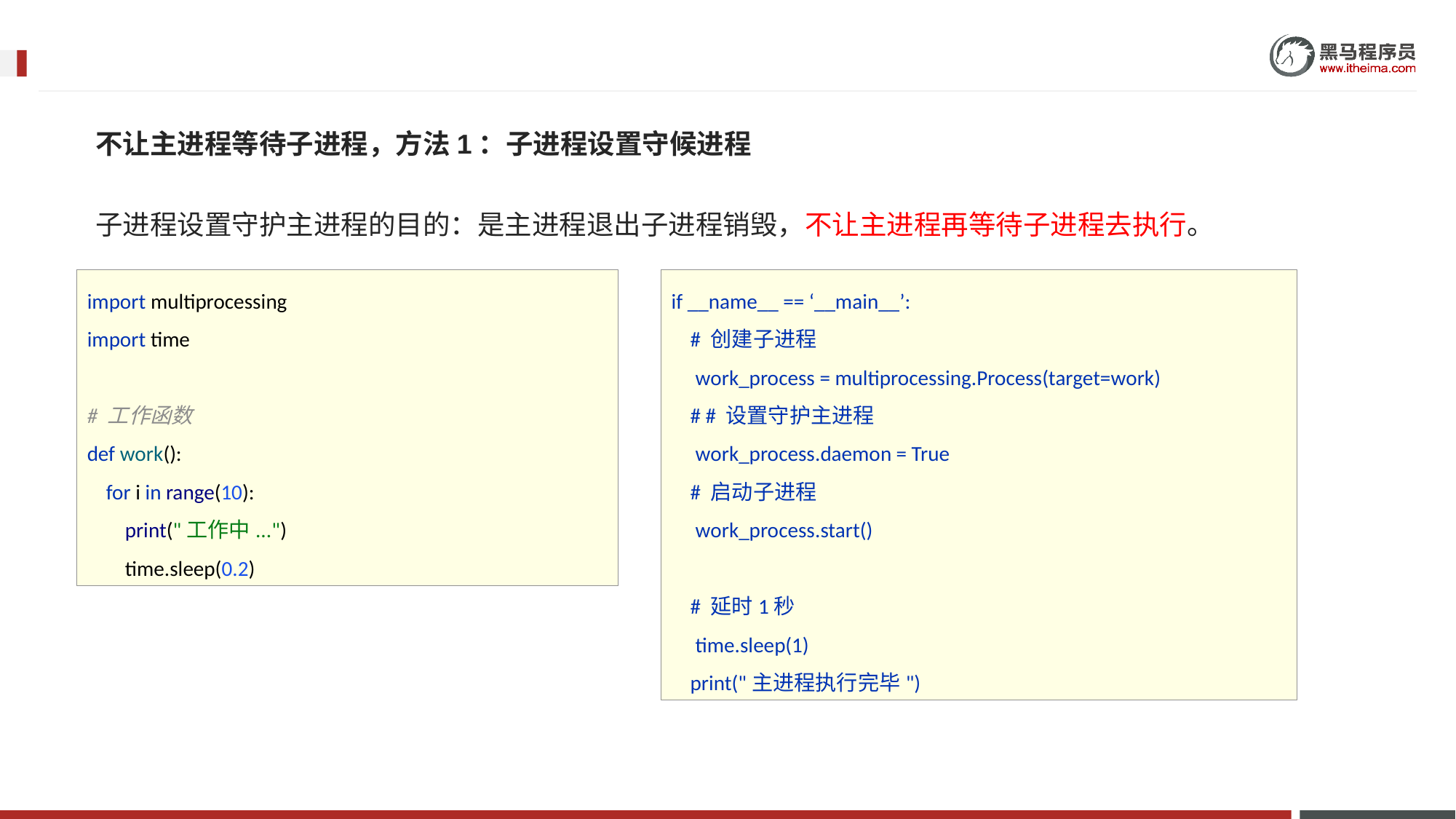

不让主进程等待子进程，方法1：子进程设置守候进程
子进程设置守护主进程的目的：是主进程退出子进程销毁，不让主进程再等待子进程去执行。
import multiprocessing
import time
# 工作函数
def work():
    for i in range(10):
        print("工作中...")
        time.sleep(0.2)
if __name__ == ‘__main__’:
    # 创建子进程
    work_process = multiprocessing.Process(target=work)
    # # 设置守护主进程
    work_process.daemon = True
    # 启动子进程
    work_process.start()
    # 延时1秒
    time.sleep(1)
    print("主进程执行完毕")